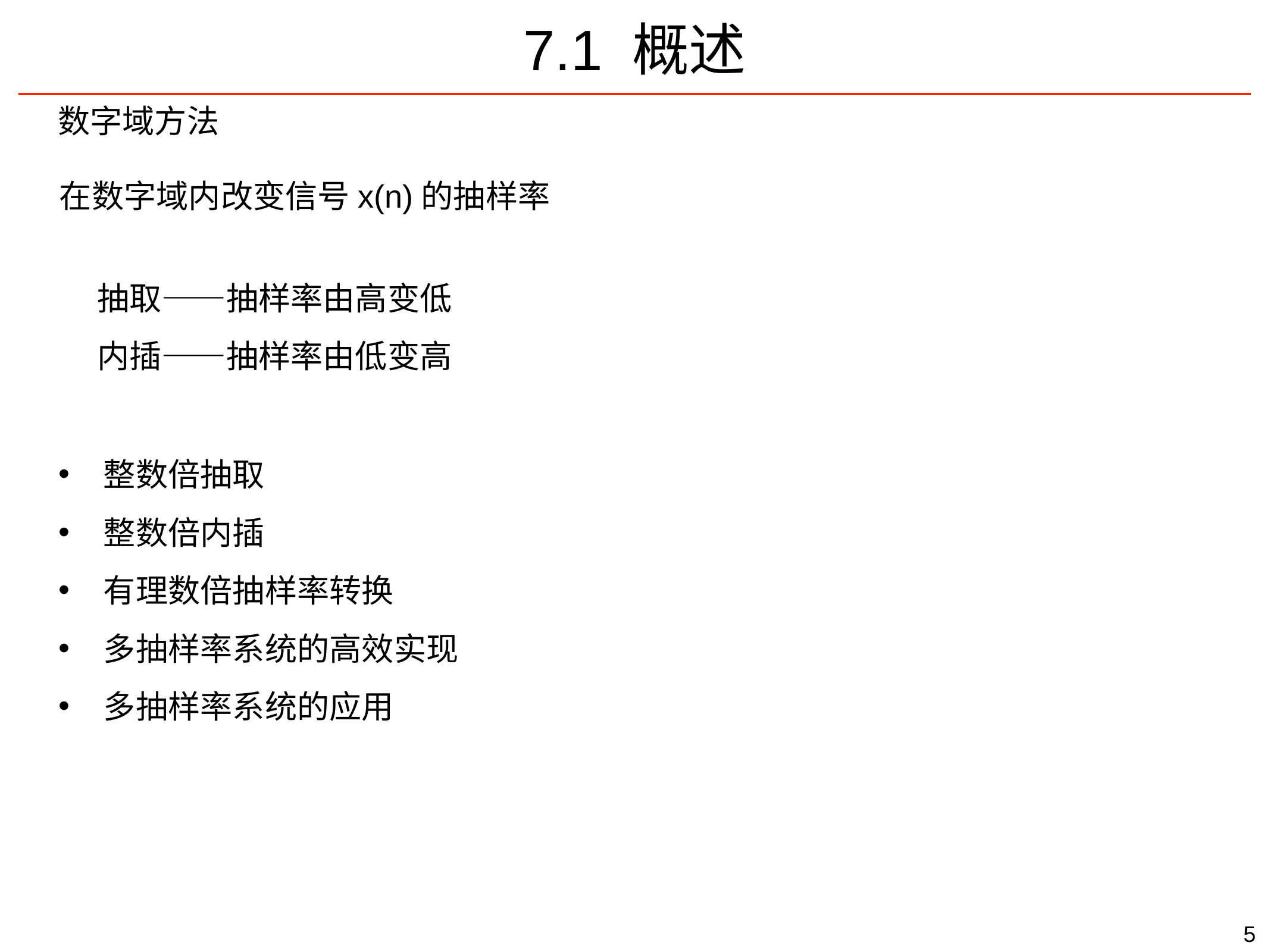

# 7.1 概述
数字域方法
在数字域内改变信号x(n)的抽样率
抽取——抽样率由高变低
内插——抽样率由低变高
整数倍抽取
整数倍内插
有理数倍抽样率转换
多抽样率系统的高效实现
多抽样率系统的应用
5